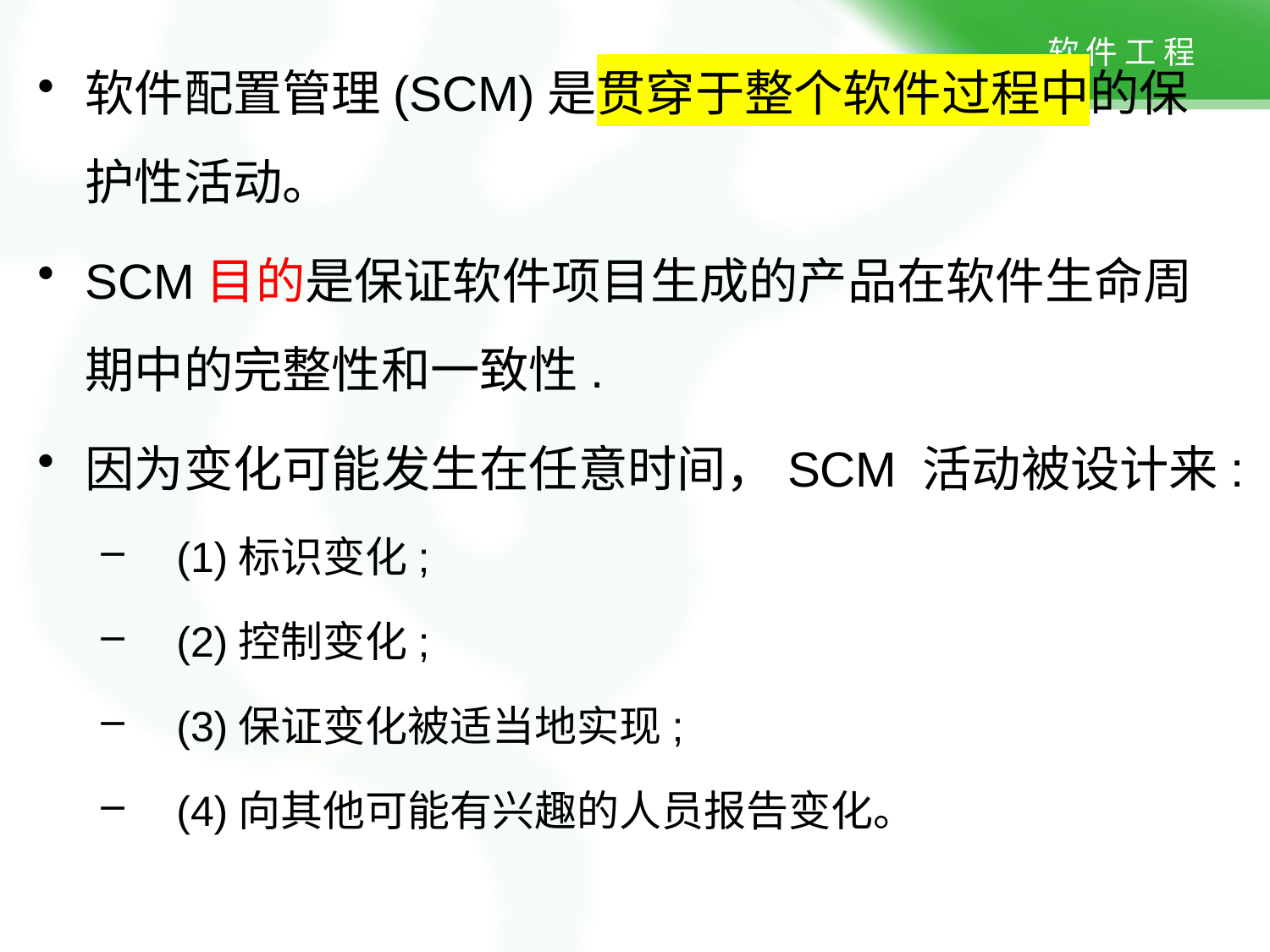

软件配置管理(SCM)是贯穿于整个软件过程中的保护性活动。
SCM目的是保证软件项目生成的产品在软件生命周期中的完整性和一致性.
因为变化可能发生在任意时间，SCM 活动被设计来:
   (1)标识变化;
   (2)控制变化;
   (3)保证变化被适当地实现;
   (4)向其他可能有兴趣的人员报告变化。